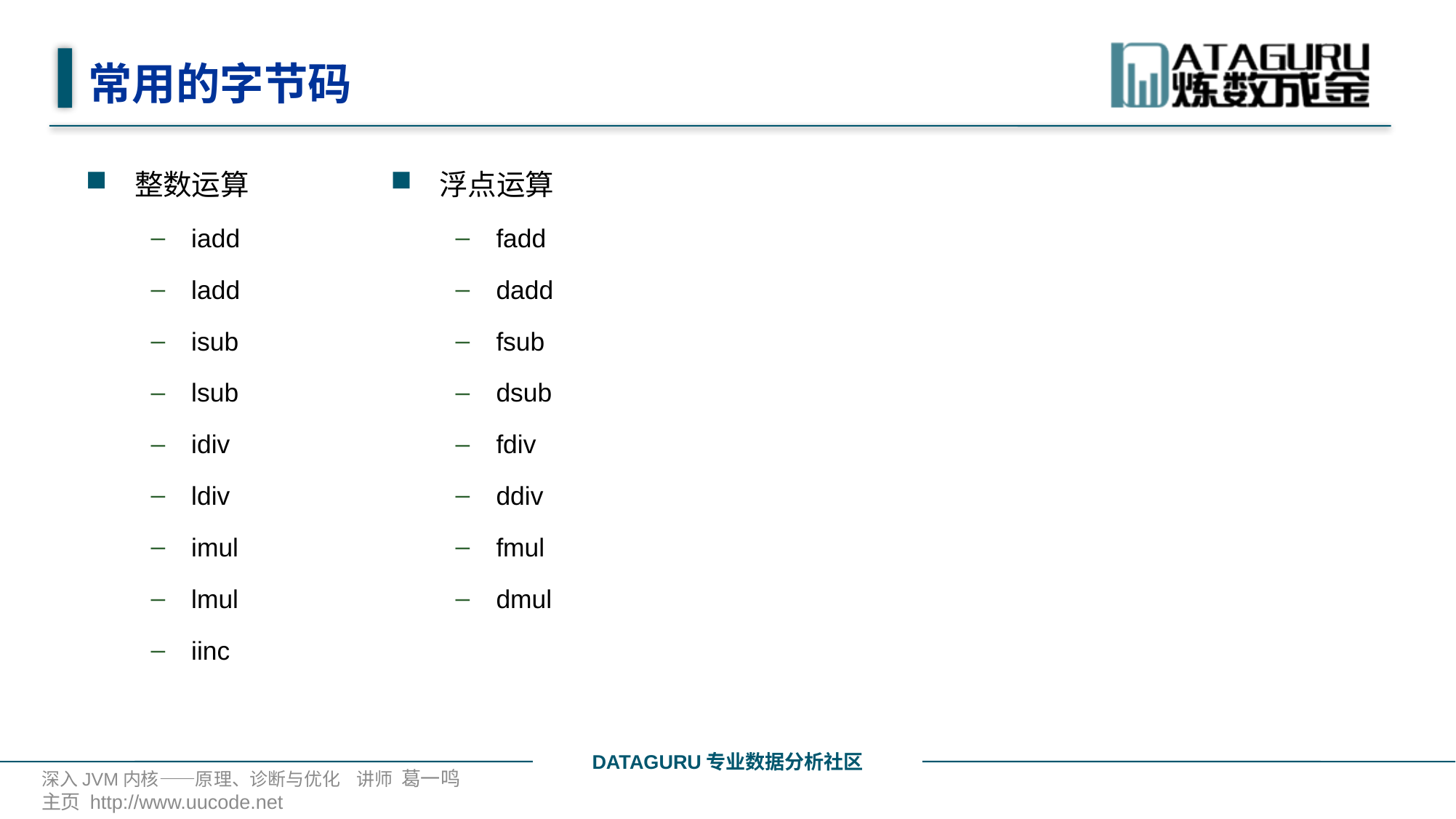

# 常用的字节码
整数运算
iadd
ladd
isub
lsub
idiv
ldiv
imul
lmul
iinc

浮点运算
fadd
dadd
fsub
dsub
fdiv
ddiv
fmul
dmul